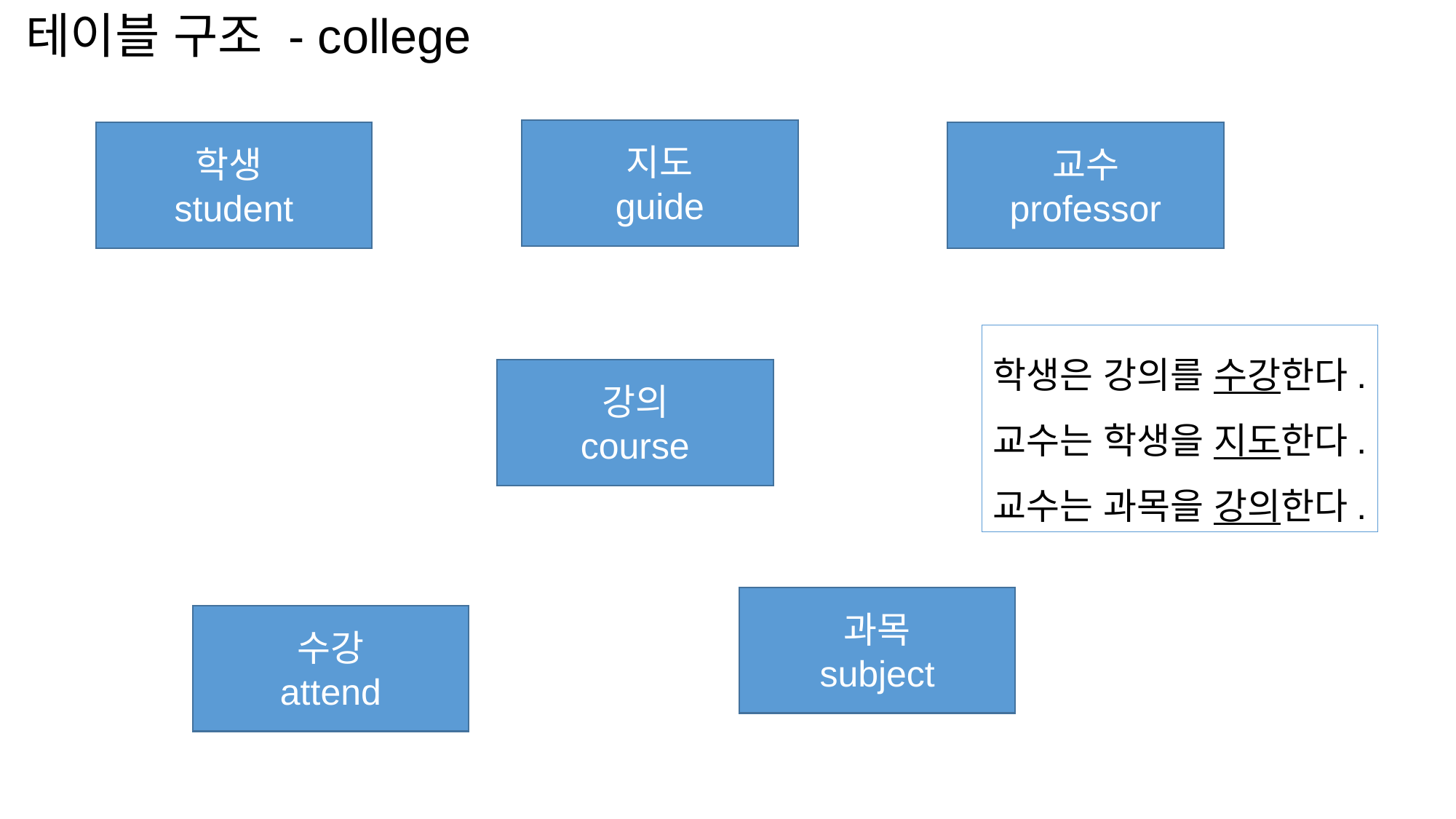

테이블 구조 - college
지도
guide
교수
professor
학생
student
학생은 강의를 수강한다.
교수는 학생을 지도한다.
교수는 과목을 강의한다.
강의
course
과목
subject
수강
attend